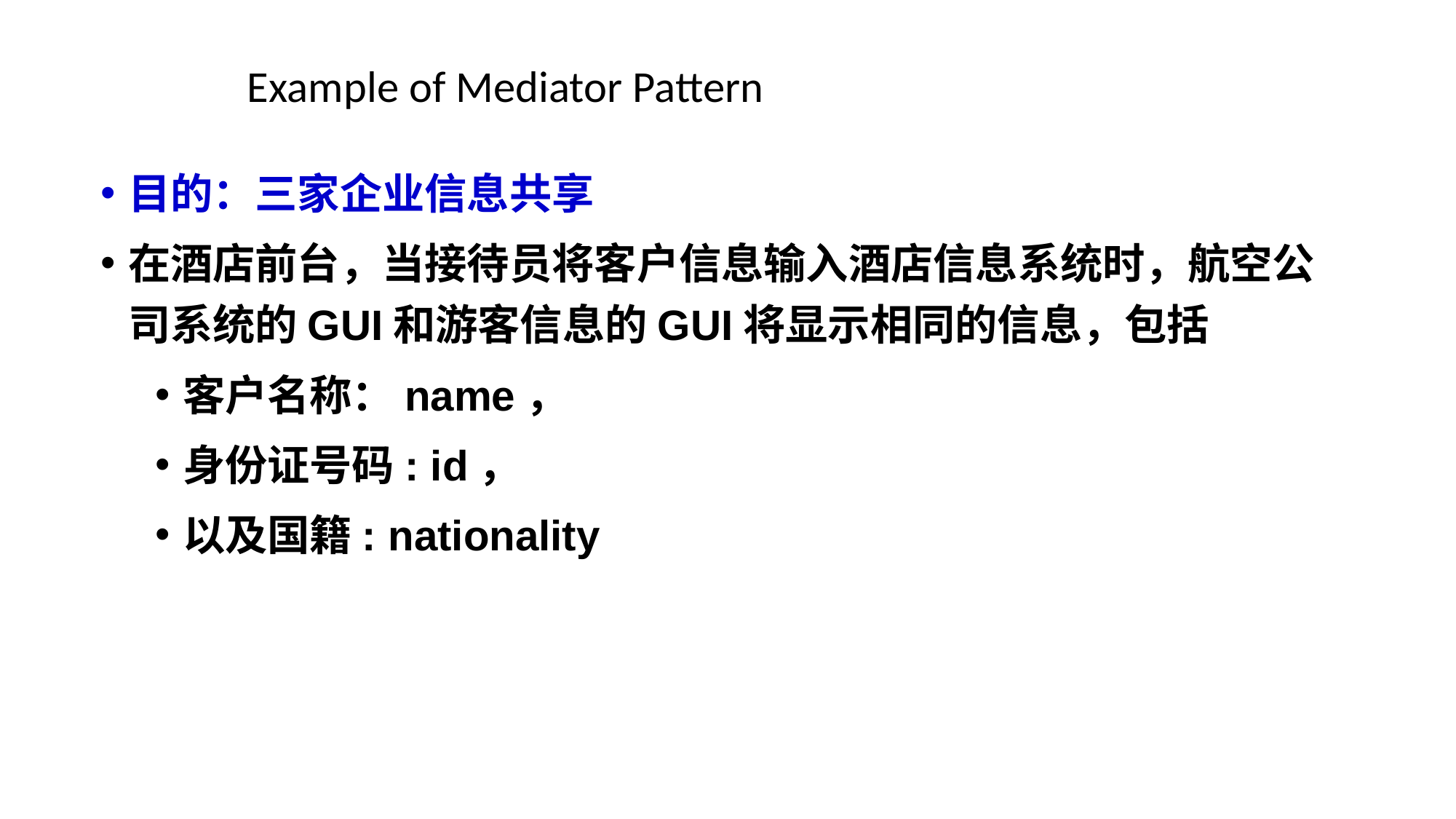

# Example of Mediator Pattern
目的：三家企业信息共享
在酒店前台，当接待员将客户信息输入酒店信息系统时，航空公司系统的GUI和游客信息的GUI将显示相同的信息，包括
客户名称：name，
身份证号码: id，
以及国籍: nationality